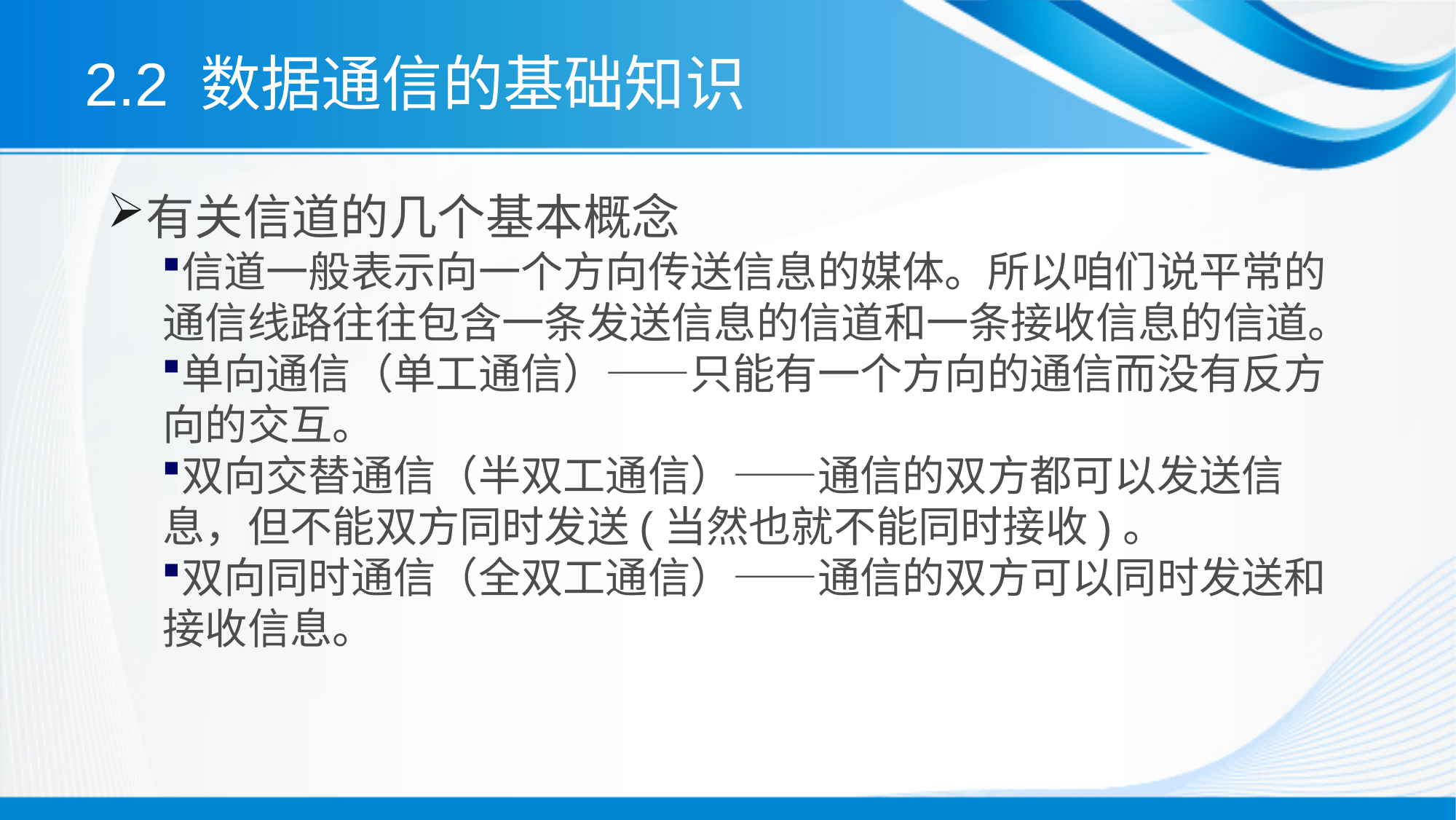

# 2.2 数据通信的基础知识
有关信道的几个基本概念
信道一般表示向一个方向传送信息的媒体。所以咱们说平常的通信线路往往包含一条发送信息的信道和一条接收信息的信道。
单向通信（单工通信）——只能有一个方向的通信而没有反方向的交互。
双向交替通信（半双工通信）——通信的双方都可以发送信息，但不能双方同时发送(当然也就不能同时接收)。
双向同时通信（全双工通信）——通信的双方可以同时发送和接收信息。